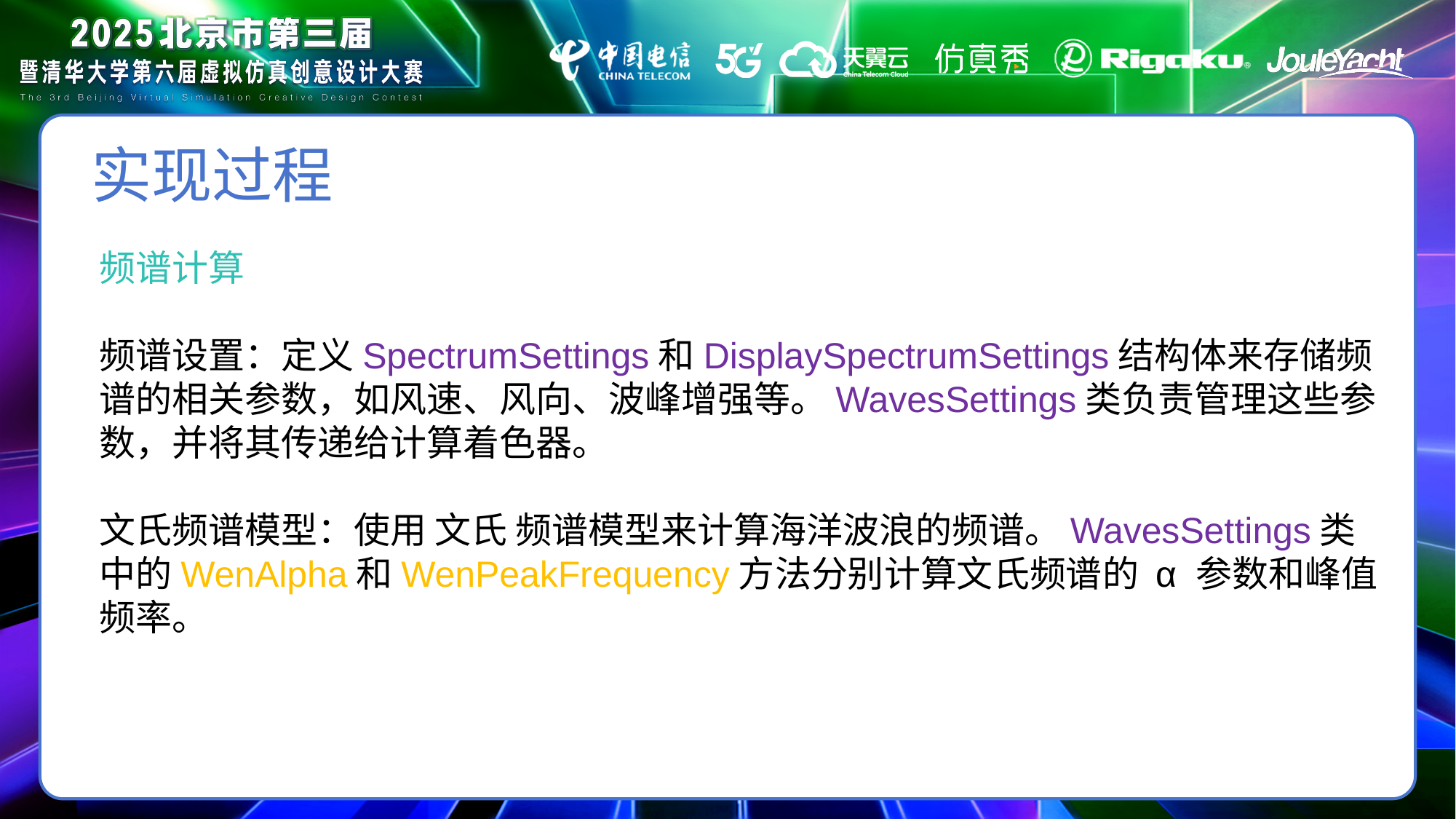

实现过程
频谱计算

频谱设置：定义SpectrumSettings和DisplaySpectrumSettings结构体来存储频谱的相关参数，如风速、风向、波峰增强等。WavesSettings类负责管理这些参数，并将其传递给计算着色器。

文氏频谱模型：使用 文氏 频谱模型来计算海洋波浪的频谱。WavesSettings类中的WenAlpha和WenPeakFrequency方法分别计算文氏频谱的 α 参数和峰值频率。